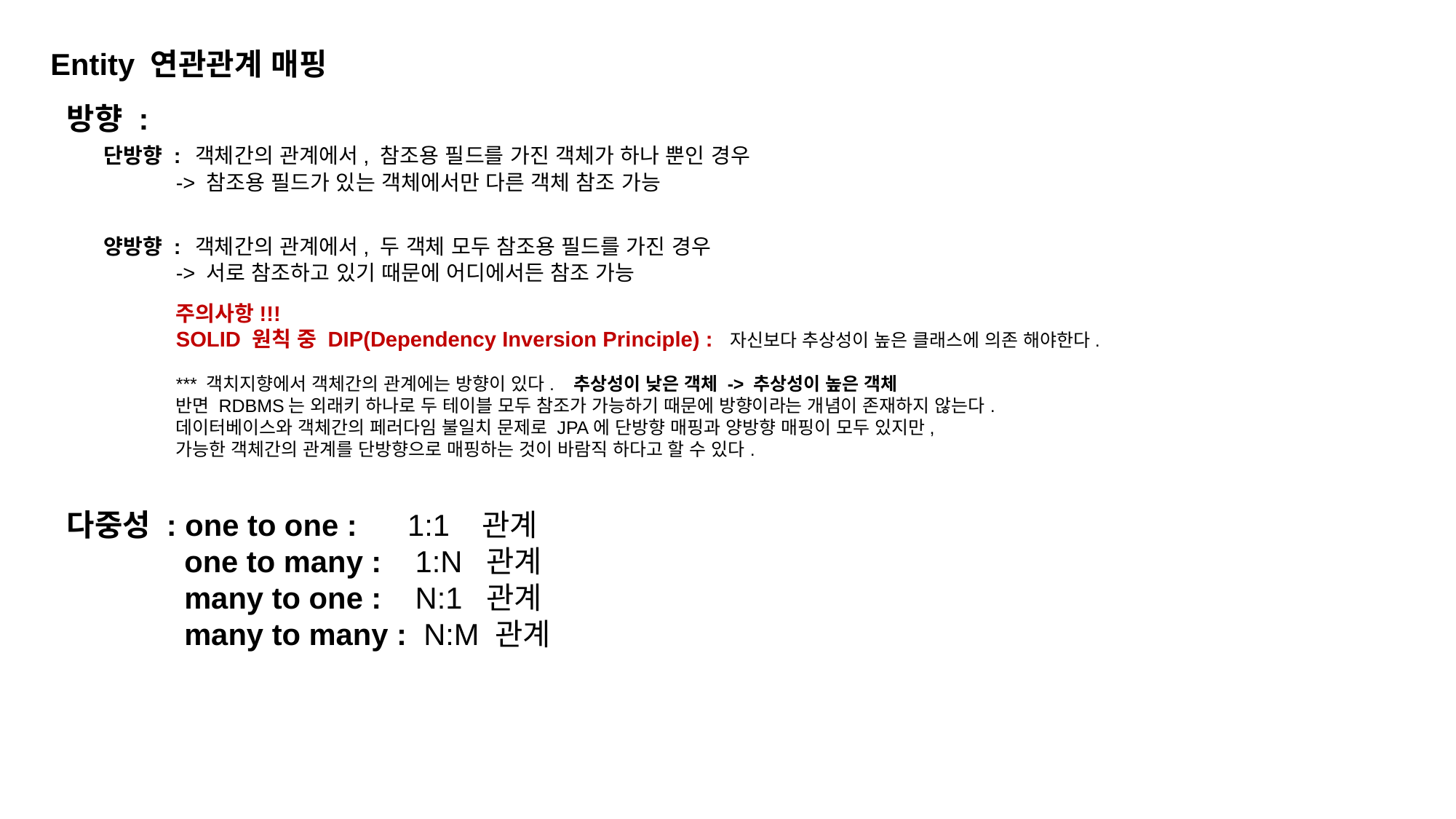

Entity 연관관계 매핑
방향 :
    단방향 : 객체간의 관계에서, 참조용 필드를 가진 객체가 하나 뿐인 경우
	-> 참조용 필드가 있는 객체에서만 다른 객체 참조 가능

    양방향 : 객체간의 관계에서, 두 객체 모두 참조용 필드를 가진 경우
	-> 서로 참조하고 있기 때문에 어디에서든 참조 가능
	주의사항!!!
	SOLID 원칙 중 DIP(Dependency Inversion Principle) :  자신보다 추상성이 높은 클래스에 의존 해야한다.

	*** 객치지향에서 객체간의 관계에는 방향이 있다.   추상성이 낮은 객체 -> 추상성이 높은 객체
	반면 RDBMS는 외래키 하나로 두 테이블 모두 참조가 가능하기 때문에 방향이라는 개념이 존재하지 않는다.
	데이터베이스와 객체간의 페러다임 불일치 문제로 JPA에 단방향 매핑과 양방향 매핑이 모두 있지만,
	가능한 객체간의 관계를 단방향으로 매핑하는 것이 바람직 하다고 할 수 있다.
다중성 : one to one :      1:1   관계
	 one to many :    1:N  관계
	 many to one :    N:1  관계
	 many to many :  N:M 관계